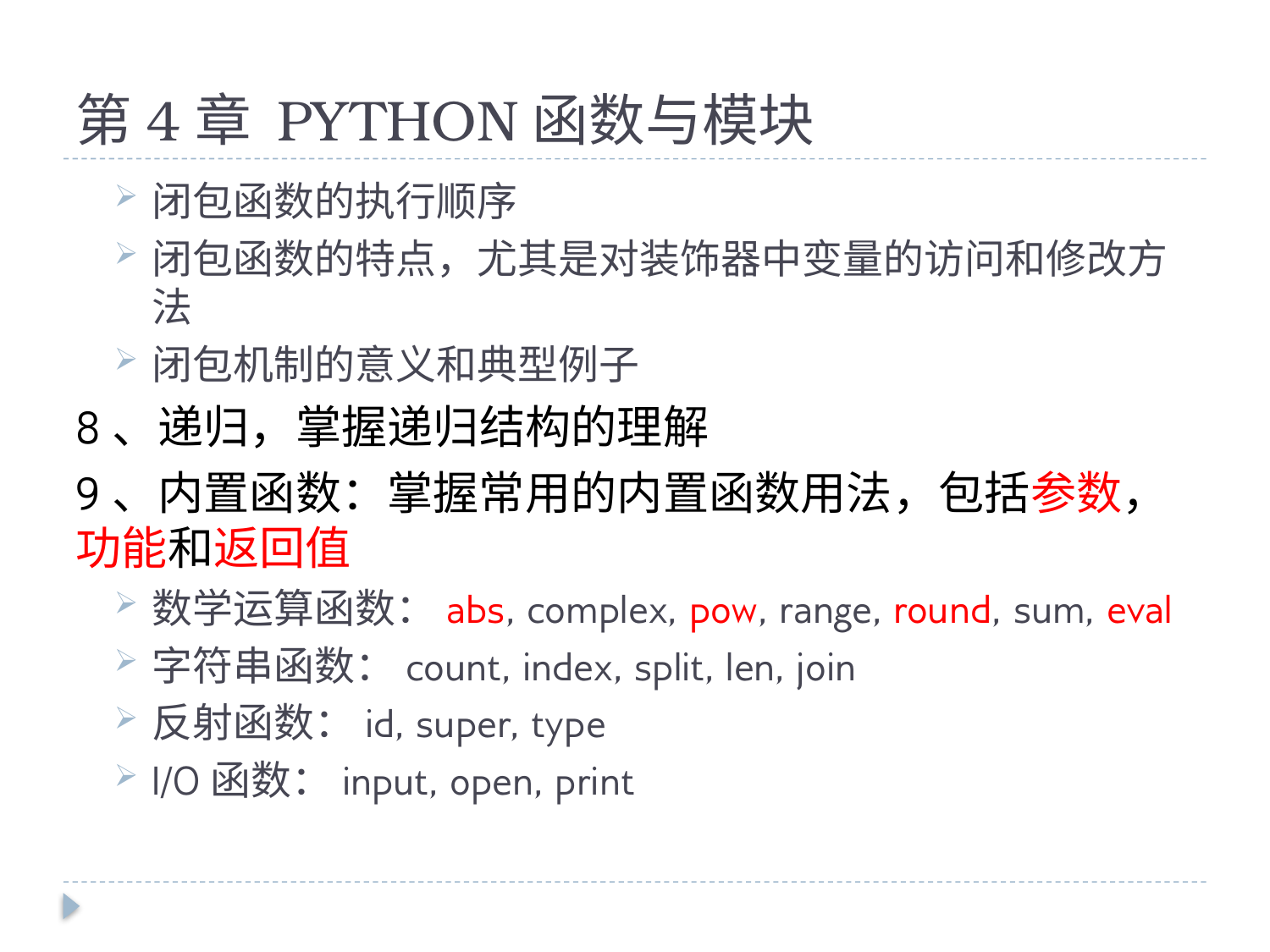

# 第4章 PYTHON函数与模块
闭包函数的执行顺序
闭包函数的特点，尤其是对装饰器中变量的访问和修改方法
闭包机制的意义和典型例子
8、递归，掌握递归结构的理解
9、内置函数：掌握常用的内置函数用法，包括参数，功能和返回值
数学运算函数：abs, complex, pow, range, round, sum, eval
字符串函数：count, index, split, len, join
反射函数：id, super, type
I/O函数：input, open, print